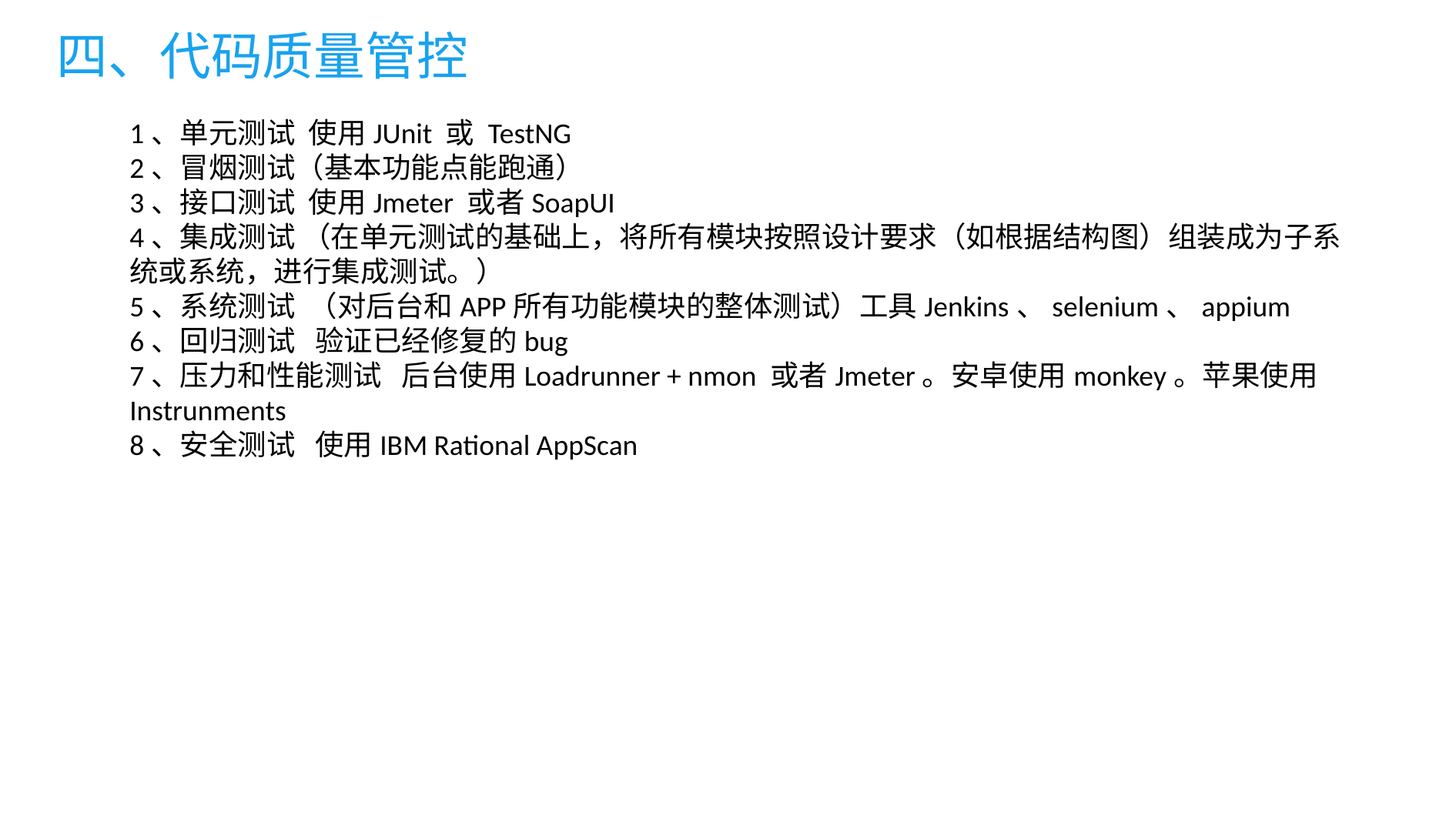

# 四、代码质量管控
1、单元测试  使用JUnit 或 TestNG
2、冒烟测试（基本功能点能跑通）
3、接口测试  使用Jmeter 或者SoapUI
4、集成测试 （在单元测试的基础上，将所有模块按照设计要求（如根据结构图）组装成为子系统或系统，进行集成测试。）
5、系统测试  （对后台和APP所有功能模块的整体测试）工具Jenkins、selenium、appium
6、回归测试   验证已经修复的bug
7、压力和性能测试   后台使用Loadrunner + nmon 或者Jmeter。安卓使用monkey。苹果使用Instrunments
8、安全测试   使用IBM Rational AppScan